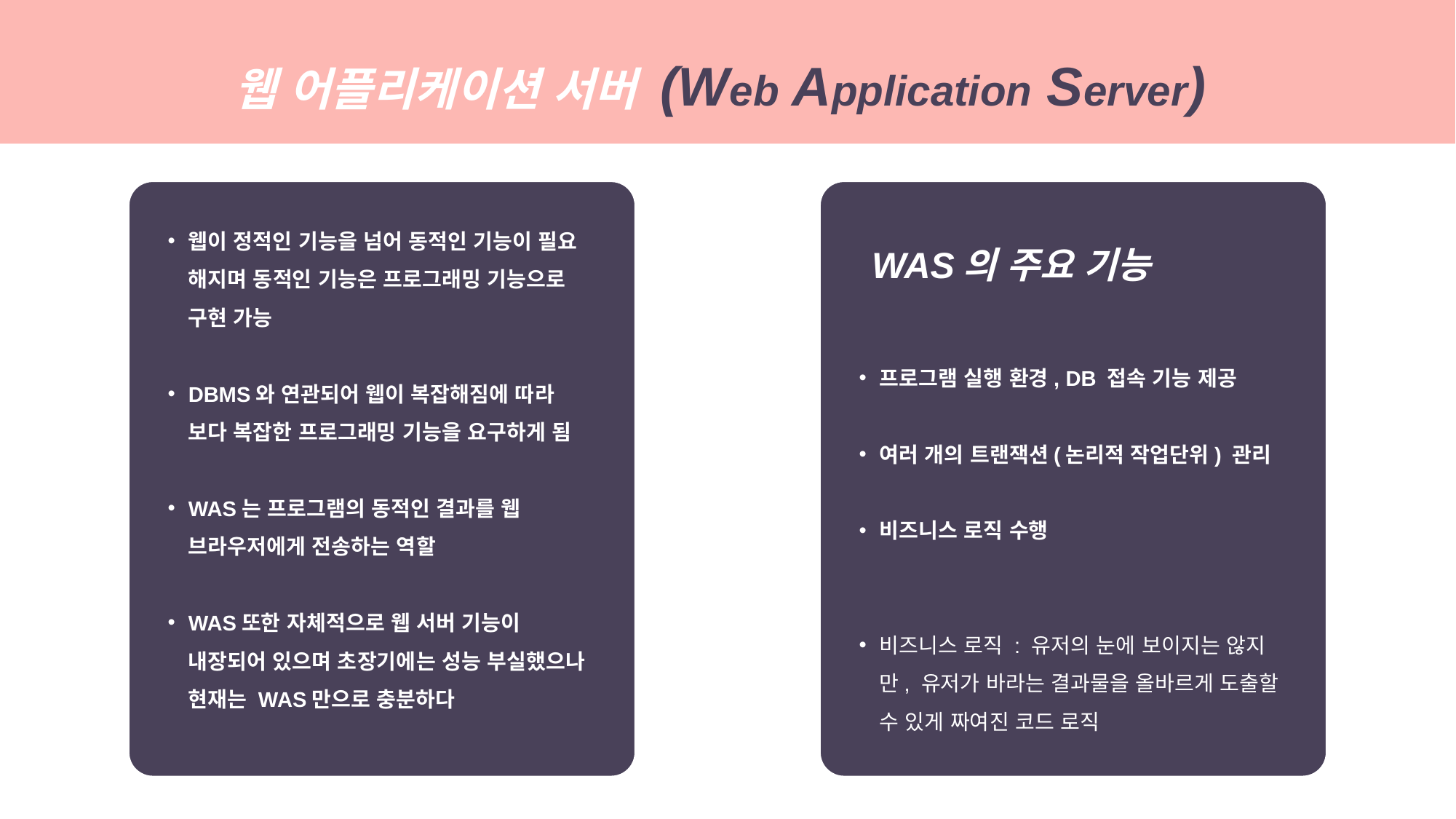

웹 어플리케이션 서버 (Web Application Server)

웹이 정적인 기능을 넘어 동적인 기능이 필요 해지며 동적인 기능은 프로그래밍 기능으로 구현 가능

DBMS와 연관되어 웹이 복잡해짐에 따라 보다 복잡한 프로그래밍 기능을 요구하게 됨

WAS는 프로그램의 동적인 결과를 웹 브라우저에게 전송하는 역할

WAS또한 자체적으로 웹 서버 기능이 내장되어 있으며 초장기에는 성능 부실했으나 현재는 WAS만으로 충분하다

WAS의 주요 기능
프로그램 실행 환경, DB 접속 기능 제공

여러 개의 트랜잭션(논리적 작업단위) 관리

비즈니스 로직 수행

비즈니스 로직 : 유저의 눈에 보이지는 않지만, 유저가 바라는 결과물을 올바르게 도출할 수 있게 짜여진 코드 로직